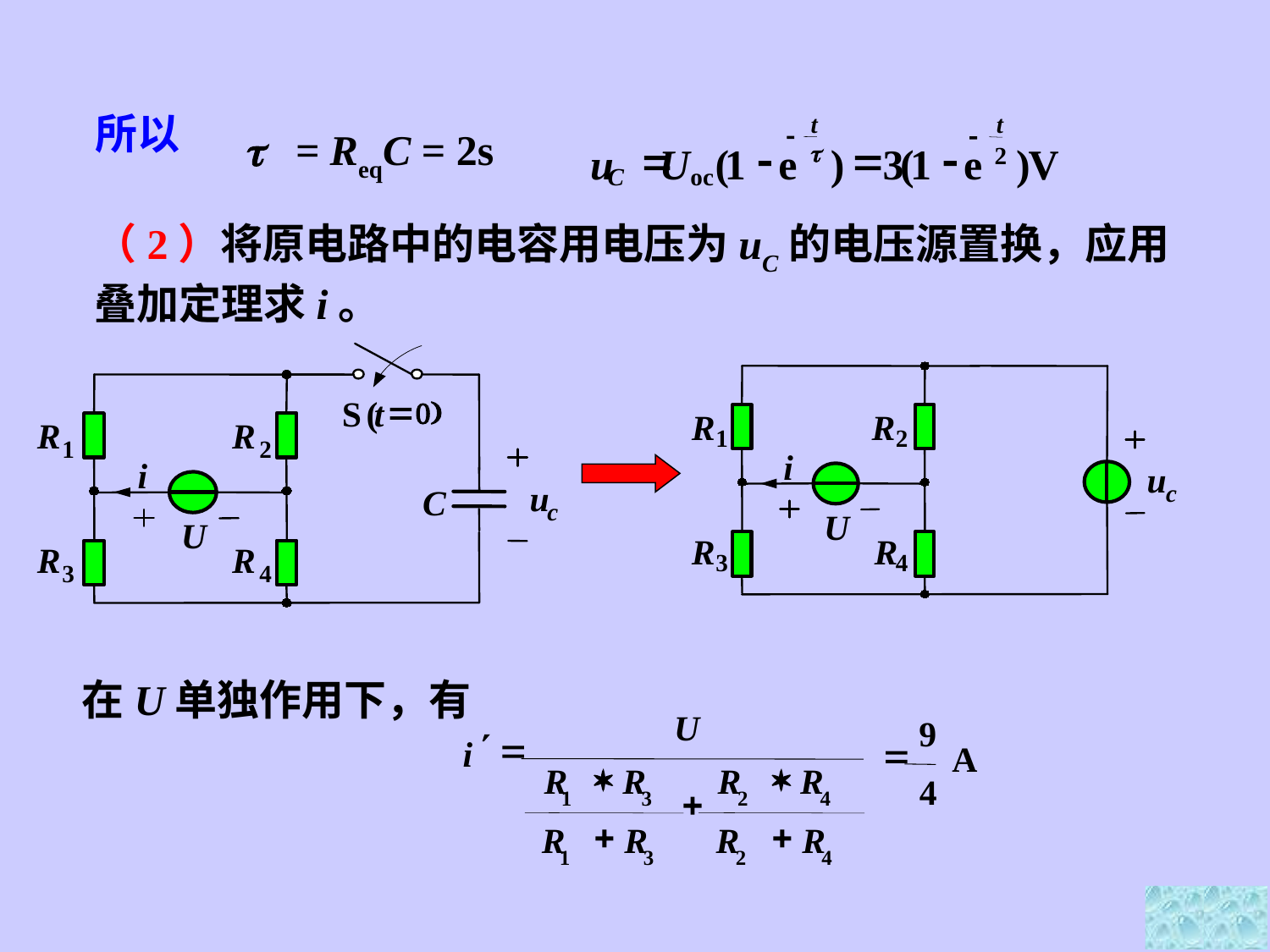

所以

t
t
−
−
=
−
=
−

τ
u
U
(
1
e
)
3
(
1
e
)
V
2
C
oc
τ  = ReqC = 2s
（2）将原电路中的电容用电压为uC的电压源置换，应用叠加定理求i。

=
S
(
t
0)

R
R
1
2

i

u
C

c

U

R
R

3
4

R
R
1
2

i

u

c

U

R
R

3
4

在U单独作用下，有
U
9
′
=
i
=
A
∗
∗

R
R
R
R

4
+
1
3
2
4

+
+
R
R
R
R
1
3
2
4